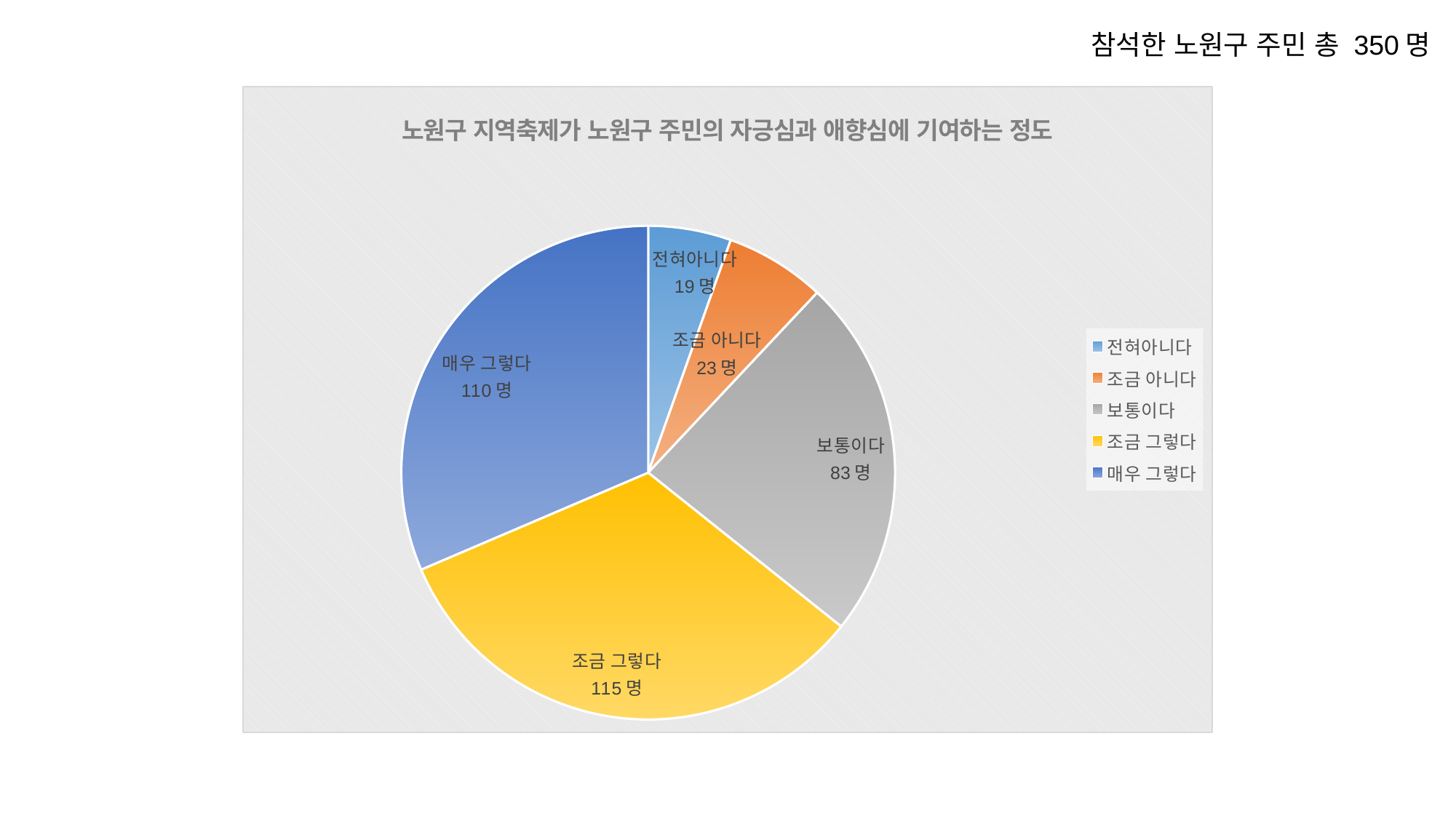

참석한 노원구 주민 총 350명

### Chart: 노원구 지역축제가 노원구 주민의 자긍심과 애향심에 기여하는 정도

| Category | 노원구 지역축제가 공릉 1동 주민의 자긍심과 애향심에 기여하는 정도 |
|---|---|
| 전혀아니다 | 19.0 |
| 조금 아니다 | 23.0 |
| 보통이다 | 83.0 |
| 조금 그렇다 | 115.0 |
| 매우 그렇다 | 110.0 |